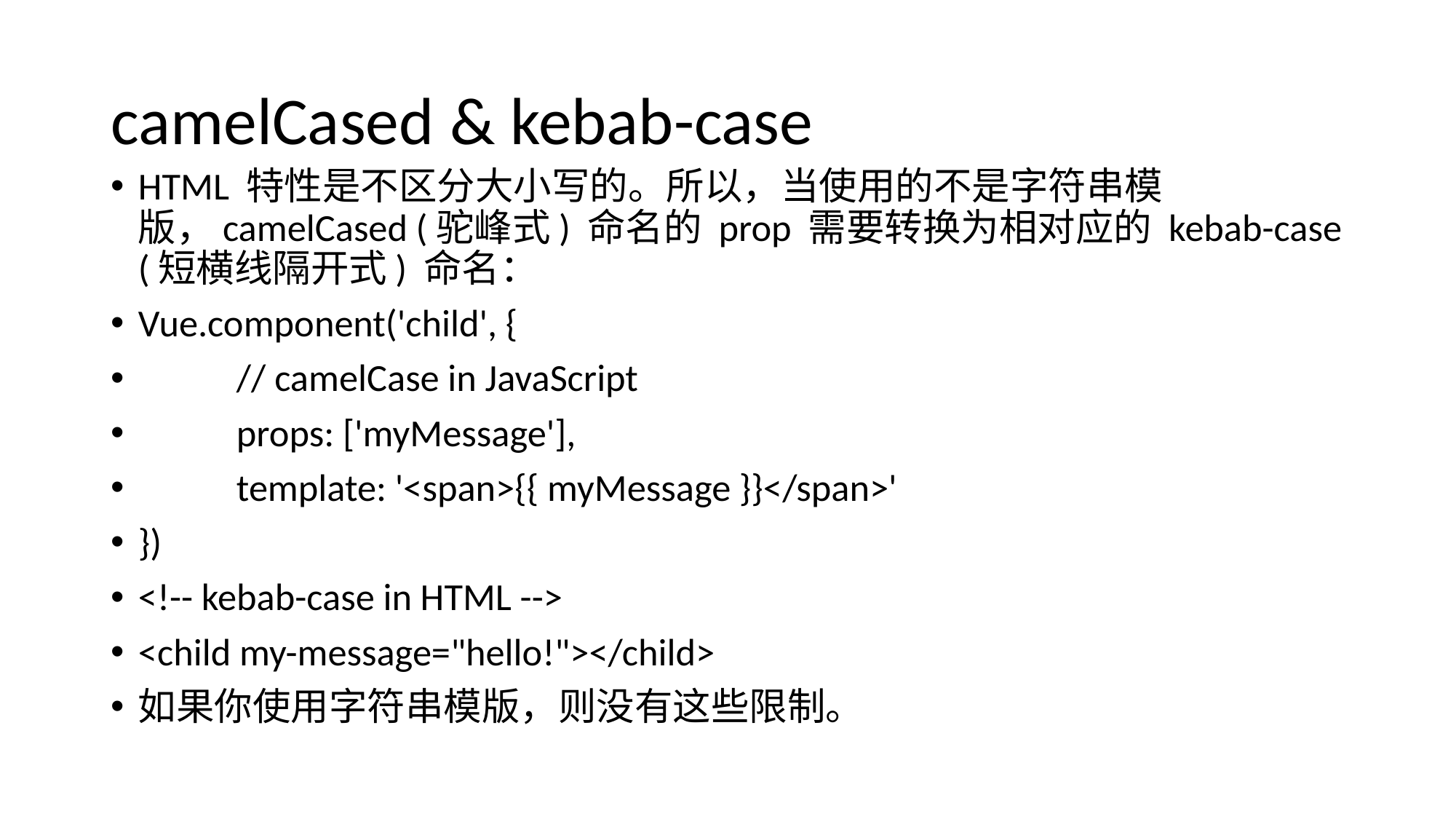

# camelCased & kebab-case
HTML 特性是不区分大小写的。所以，当使用的不是字符串模版，camelCased (驼峰式) 命名的 prop 需要转换为相对应的 kebab-case (短横线隔开式) 命名：
Vue.component('child', {
  	// camelCase in JavaScript
  	props: ['myMessage'],
  	template: '<span>{{ myMessage }}</span>'
})
<!-- kebab-case in HTML -->
<child my-message="hello!"></child>
如果你使用字符串模版，则没有这些限制。